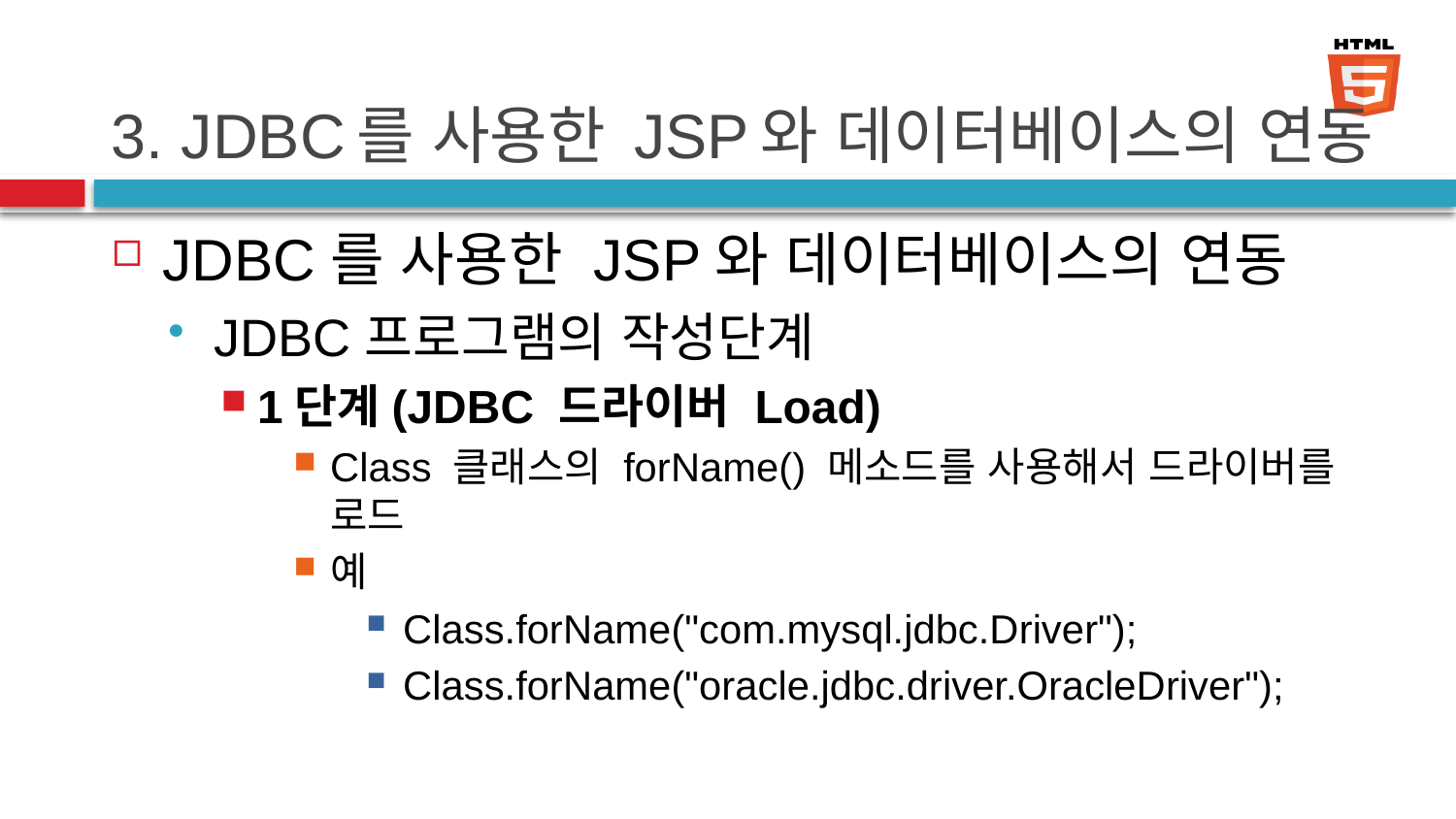

# 3. JDBC를 사용한 JSP와 데이터베이스의 연동
JDBC를 사용한 JSP와 데이터베이스의 연동
JDBC프로그램의 작성단계
1단계(JDBC 드라이버 Load)
Class 클래스의 forName() 메소드를 사용해서 드라이버를 로드
예
Class.forName("com.mysql.jdbc.Driver");
Class.forName("oracle.jdbc.driver.OracleDriver");